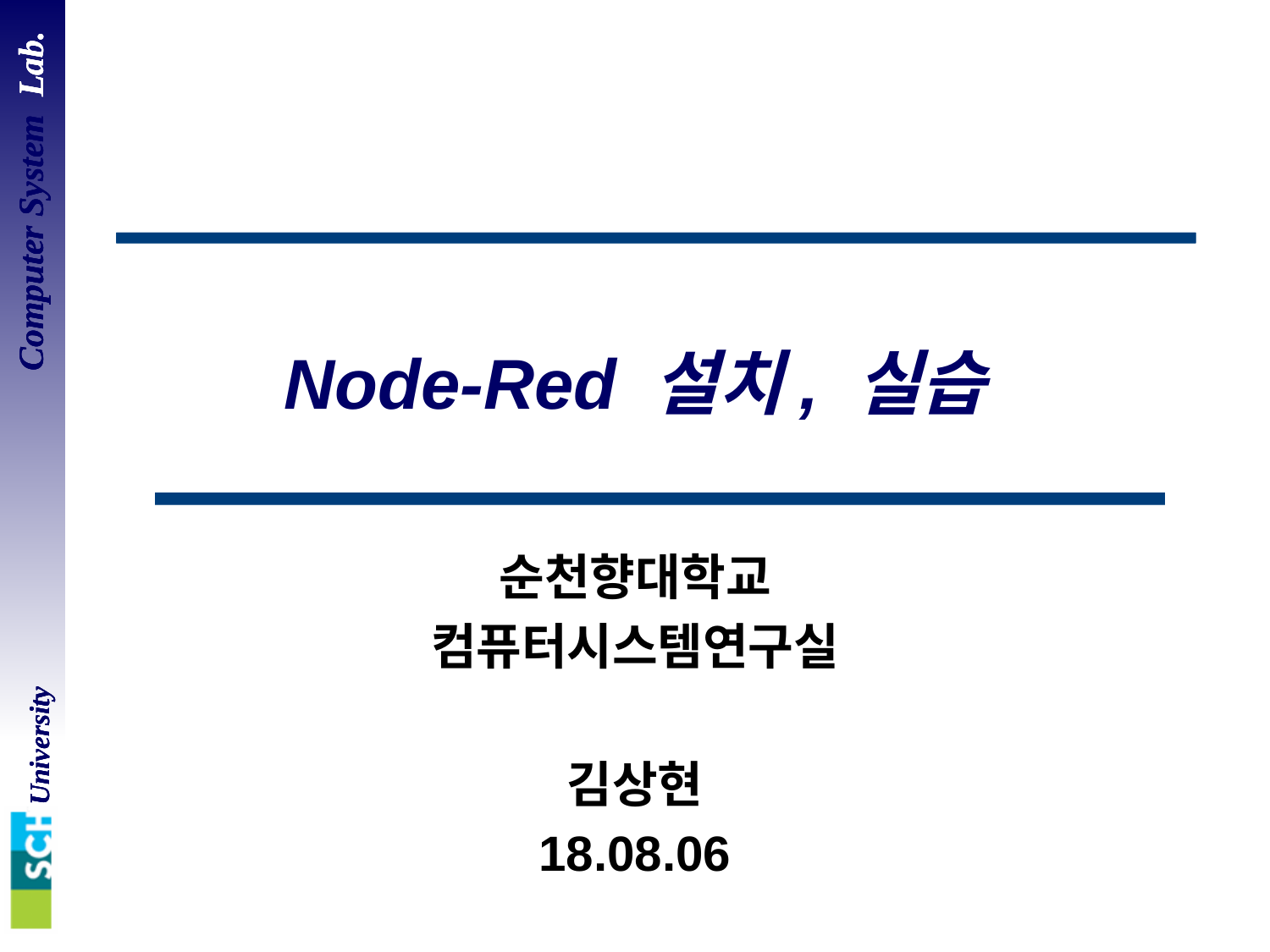

# Node-Red 설치, 실습
순천향대학교
컴퓨터시스템연구실

김상현
18.08.06